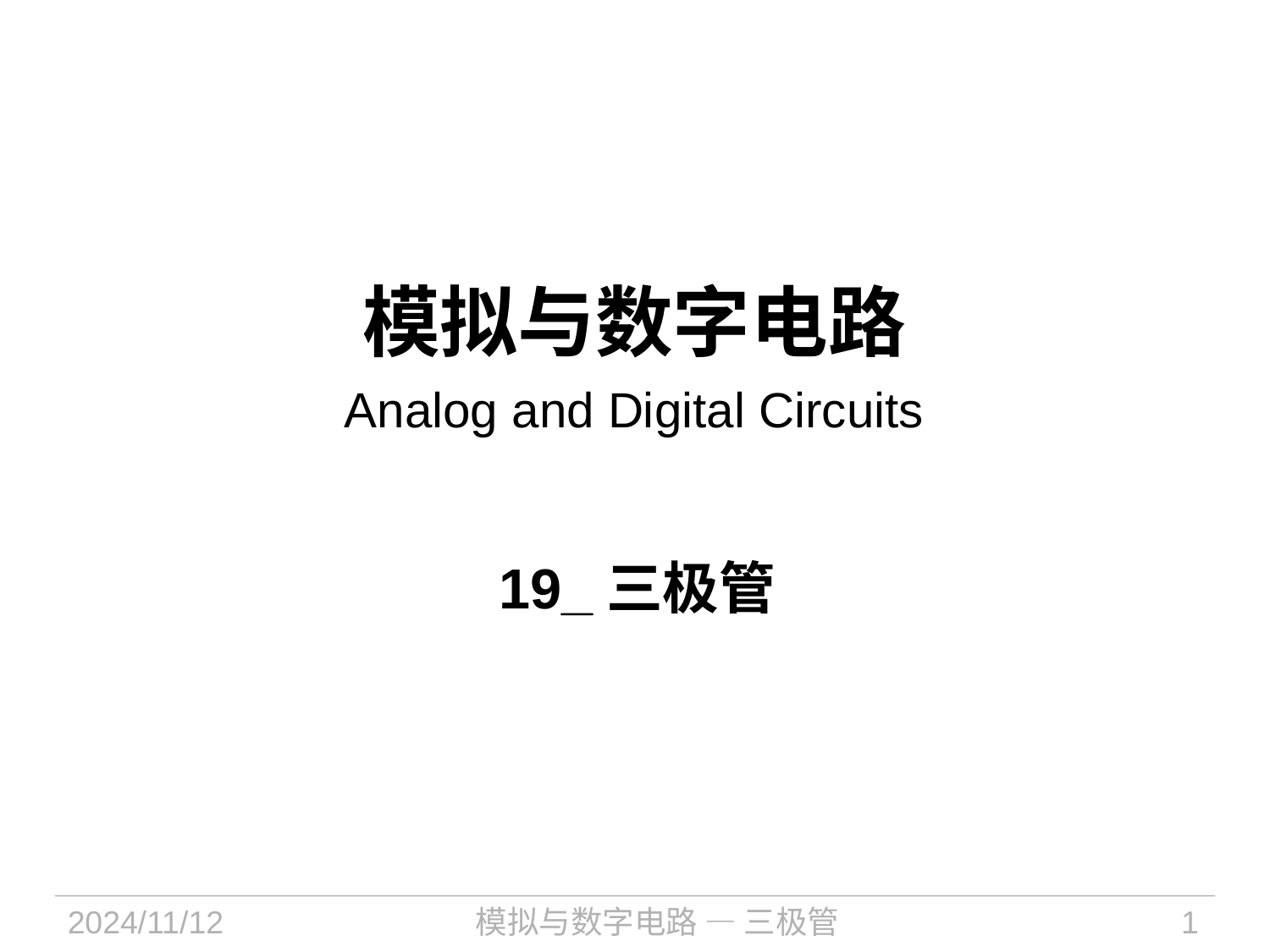

# 模拟与数字电路 Analog and Digital Circuits
19_三极管
2024/11/12
模拟与数字电路 — 三极管
1